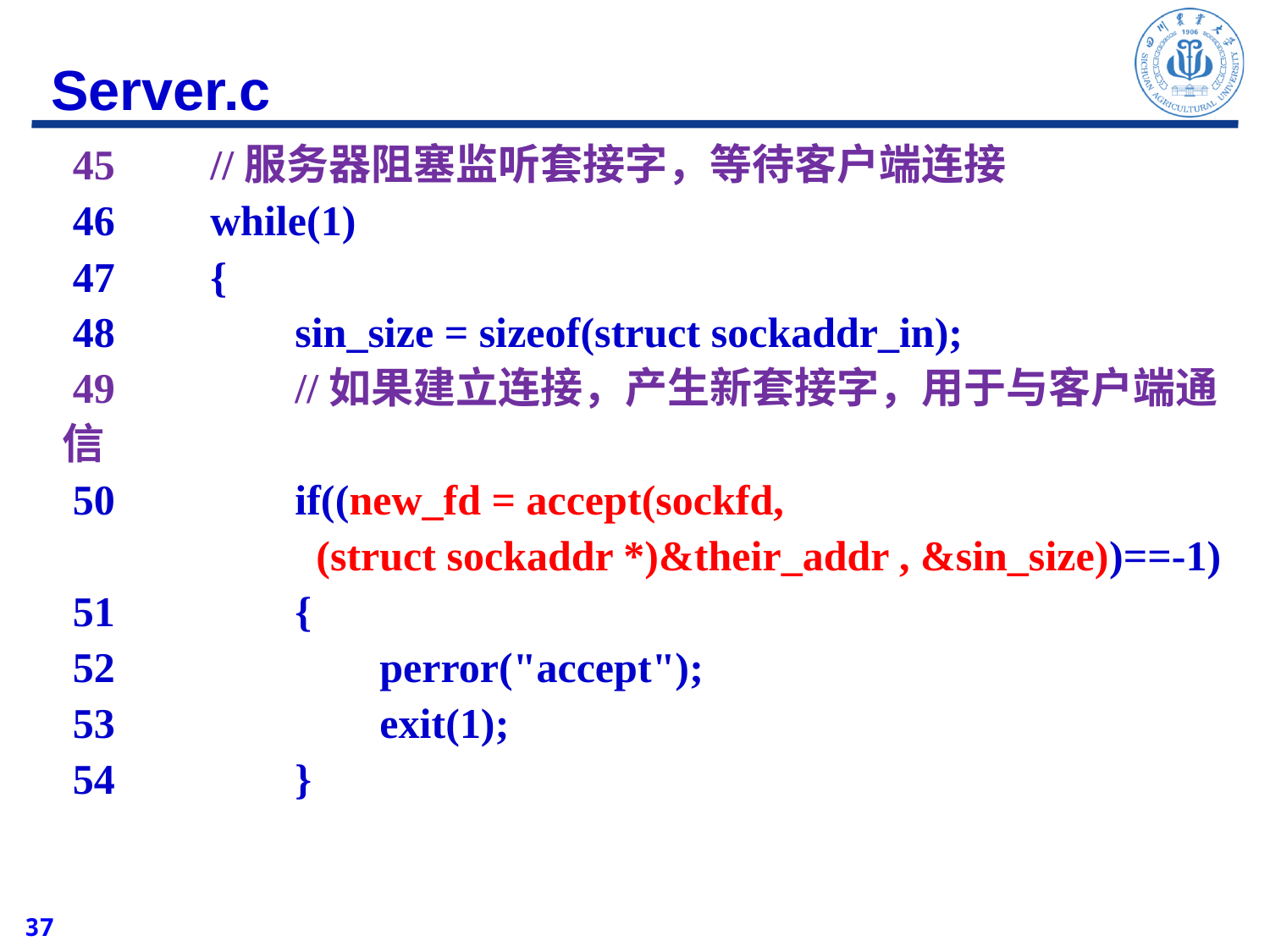

Server.c
 45         //服务器阻塞监听套接字，等待客户端连接
 46         while(1)
 47         {
 48                 sin_size = sizeof(struct sockaddr_in);
 49                 //如果建立连接，产生新套接字，用于与客户端通信
 50                 if((new_fd = accept(sockfd,
                        (struct sockaddr *)&their_addr , &sin_size))==-1)
 51                 {
 52                         perror("accept");
 53                         exit(1);
 54                 }